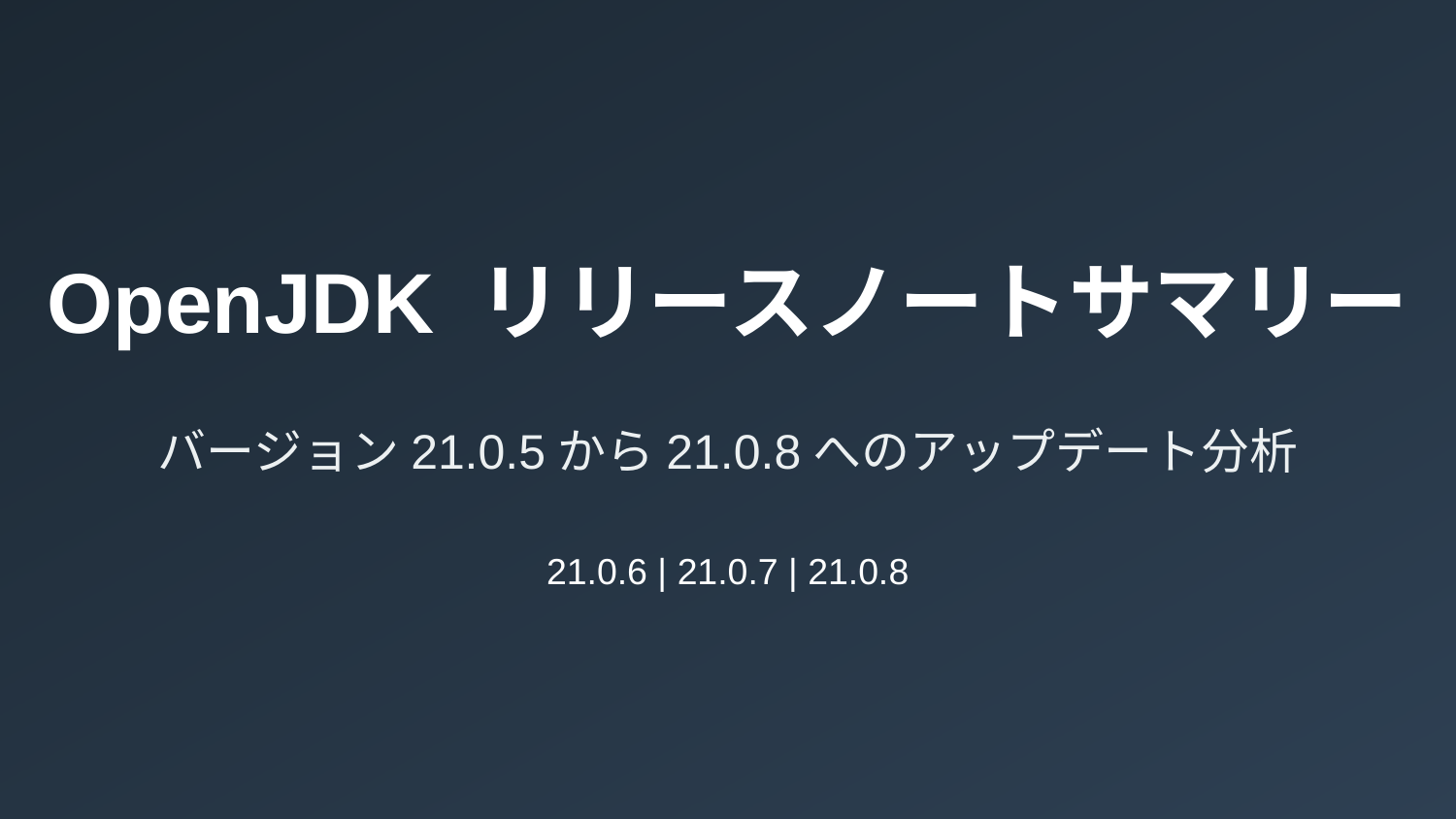

OpenJDK リリースノートサマリー
バージョン21.0.5から21.0.8へのアップデート分析
21.0.6 | 21.0.7 | 21.0.8